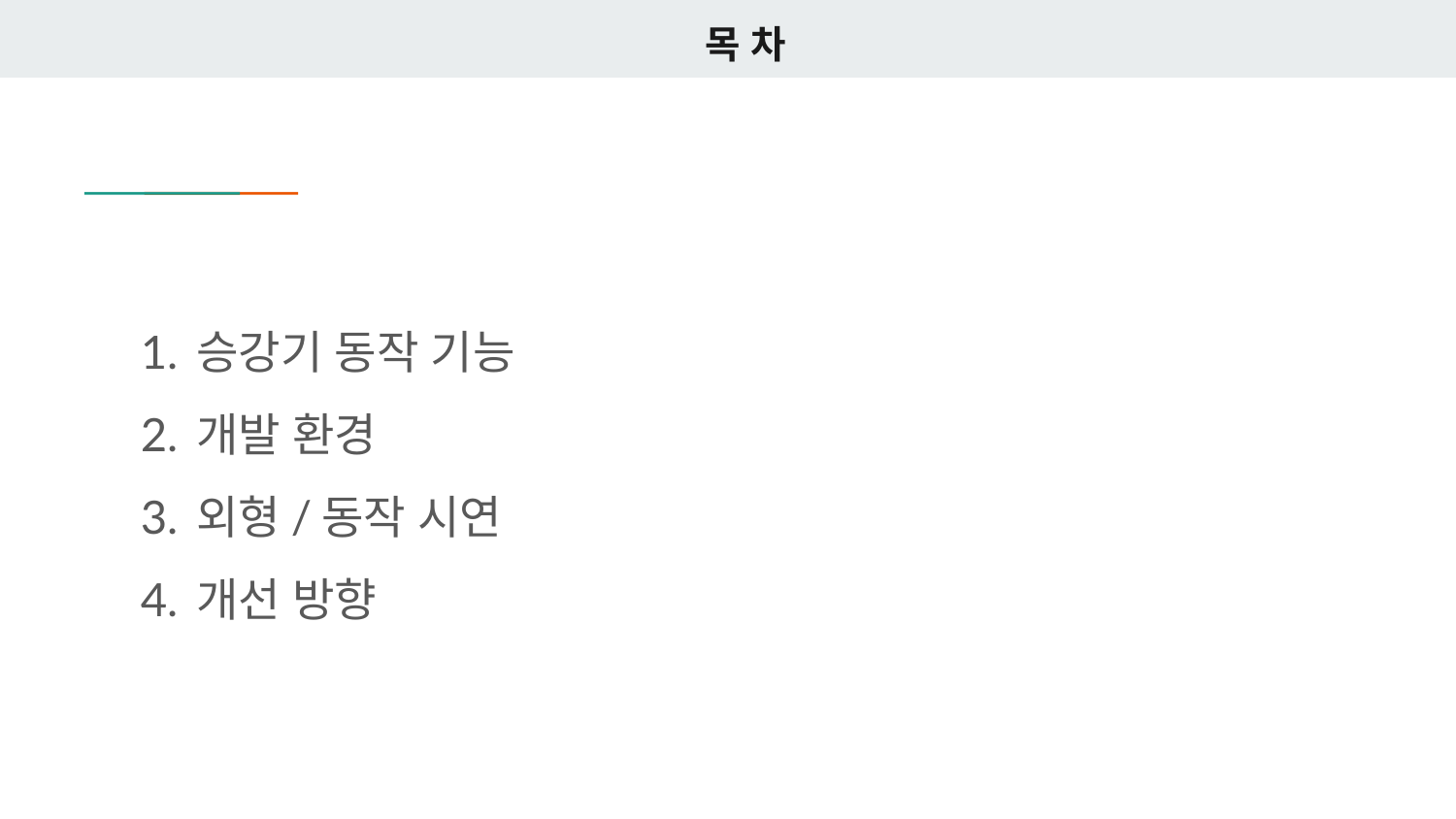

# 목 차
승강기 동작 기능
개발 환경
외형/동작 시연
개선 방향